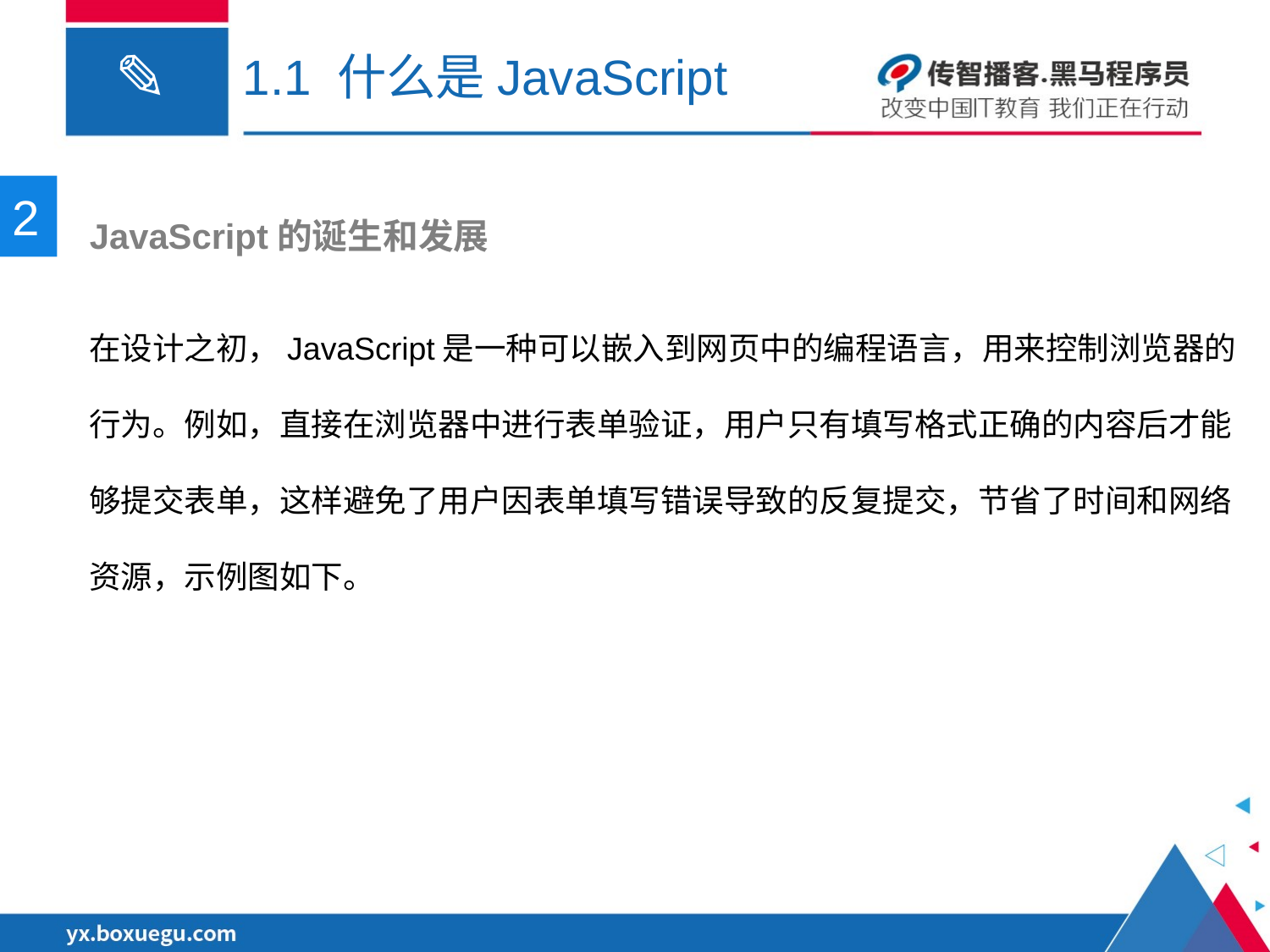

# 1.1 什么是JavaScript

2
  JavaScript的诞生和发展
在设计之初，JavaScript是一种可以嵌入到网页中的编程语言，用来控制浏览器的行为。例如，直接在浏览器中进行表单验证，用户只有填写格式正确的内容后才能够提交表单，这样避免了用户因表单填写错误导致的反复提交，节省了时间和网络资源，示例图如下。